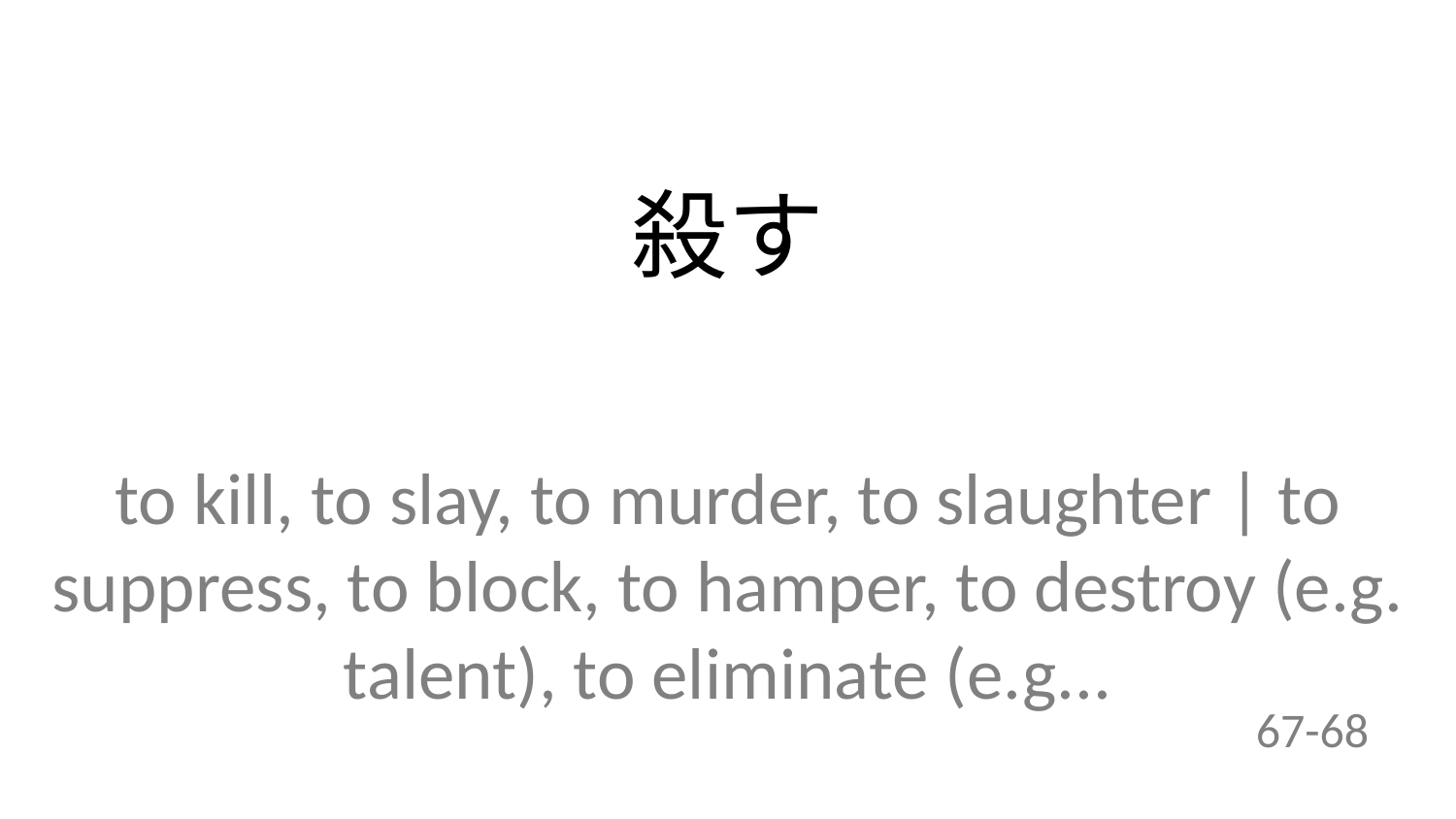

殺す

to kill, to slay, to murder, to slaughter | to suppress, to block, to hamper, to destroy (e.g. talent), to eliminate (e.g...
67-68